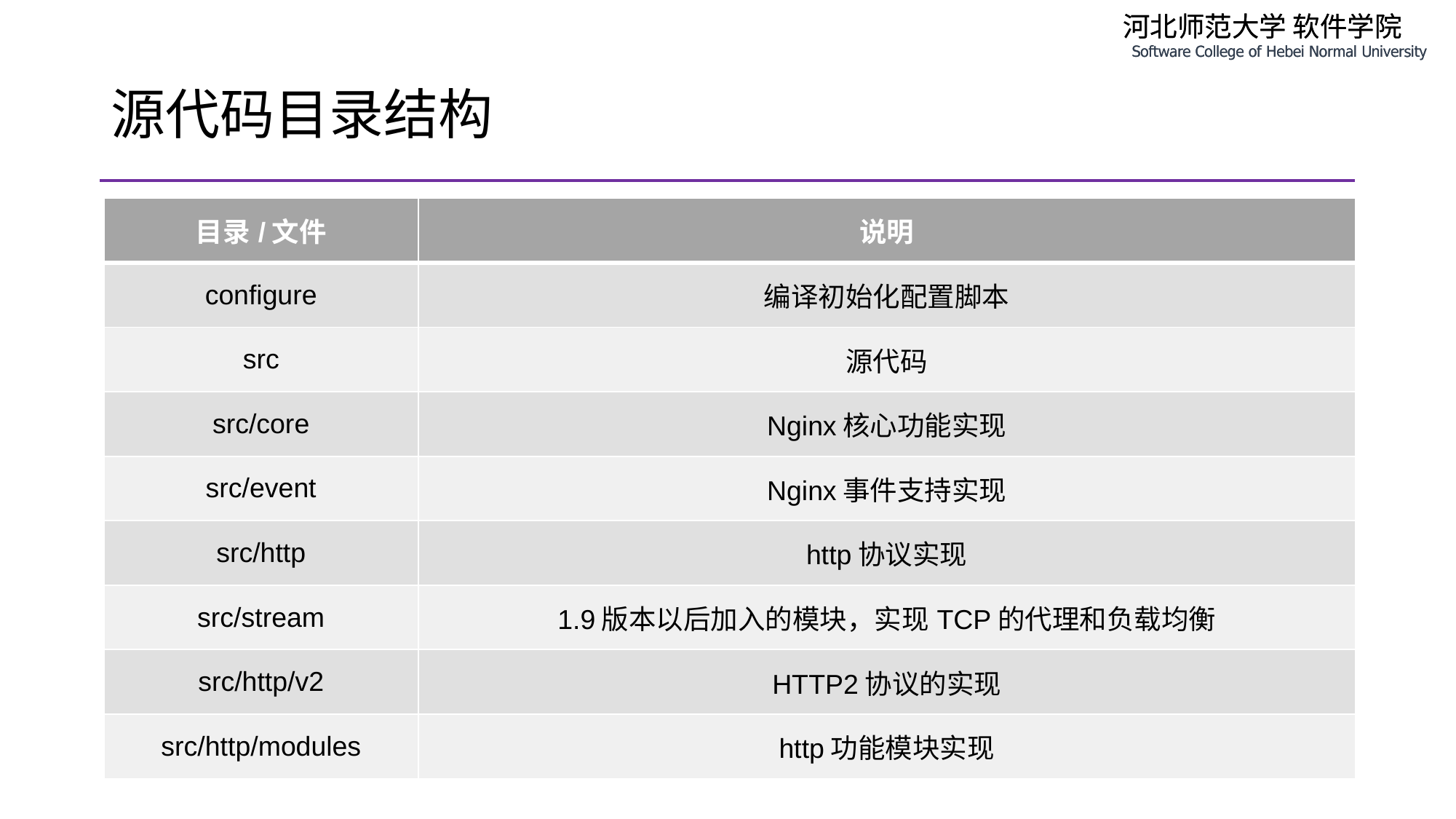

# 源代码目录结构
| 目录/文件 | 说明 |
| --- | --- |
| configure | 编译初始化配置脚本 |
| src | 源代码 |
| src/core | Nginx核心功能实现 |
| src/event | Nginx事件支持实现 |
| src/http | http协议实现 |
| src/stream | 1.9版本以后加入的模块，实现TCP的代理和负载均衡 |
| src/http/v2 | HTTP2协议的实现 |
| src/http/modules | http功能模块实现 |